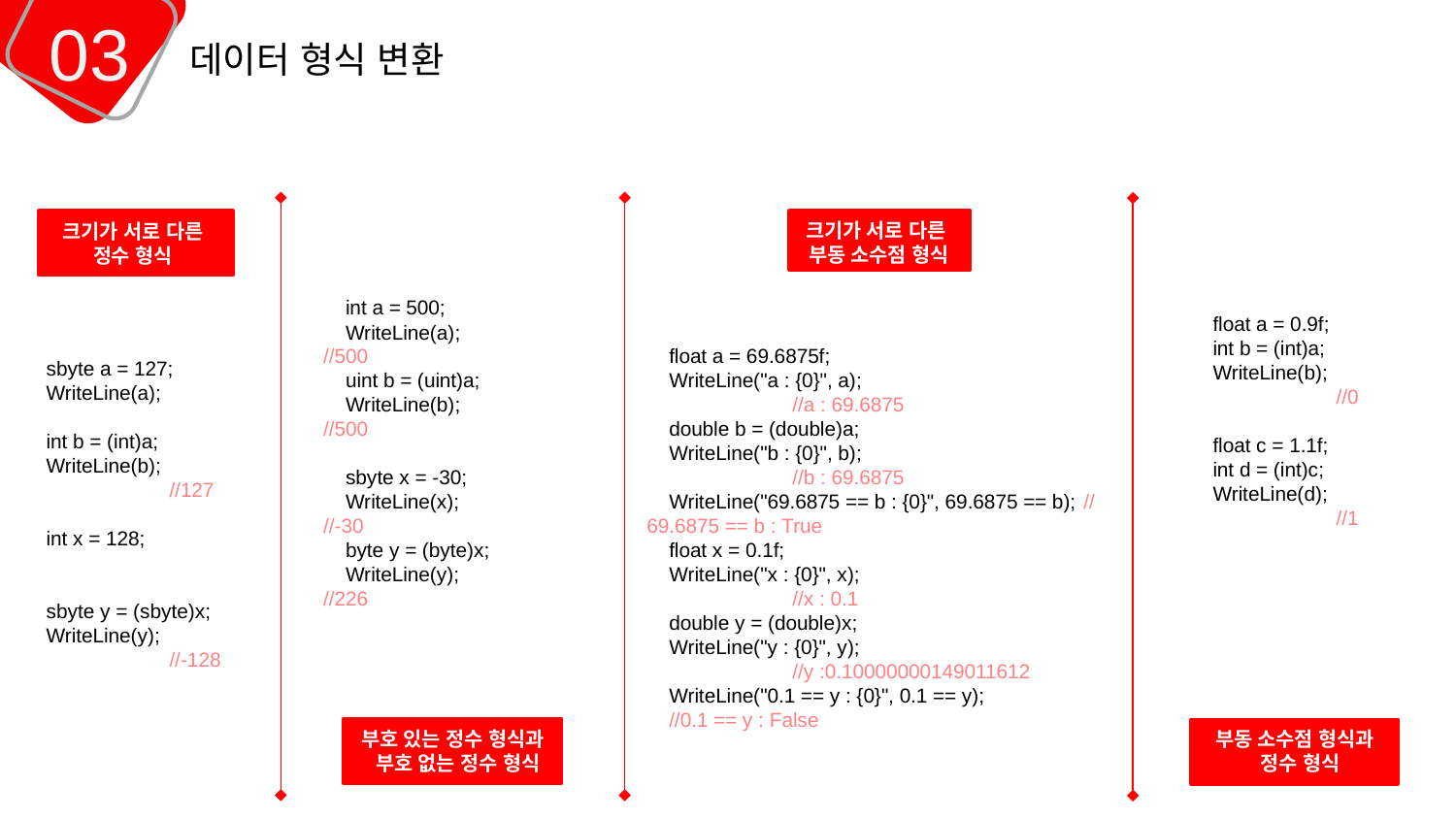

03
데이터 형식 변환

크기가 서로 다른
부동 소수점 형식
크기가 서로 다른
정수 형식
    int a = 500;
    WriteLine(a);		//500
    uint b = (uint)a;
    WriteLine(b);		//500

    sbyte x = -30;
    WriteLine(x);		//-30
    byte y = (byte)x;
    WriteLine(y);		//226
    float a = 0.9f;
    int b = (int)a;
    WriteLine(b);			//0

    float c = 1.1f;
    int d = (int)c;
    WriteLine(d);			//1
    float a = 69.6875f;
    WriteLine("a : {0}", a);
	//a : 69.6875
    double b = (double)a;
    WriteLine("b : {0}", b);
	//b : 69.6875
    WriteLine("69.6875 == b : {0}", 69.6875 == b);	//69.6875 == b : True
    float x = 0.1f;
    WriteLine("x : {0}", x);
	//x : 0.1
    double y = (double)x;
    WriteLine("y : {0}", y);
	//y :0.10000000149011612
    WriteLine("0.1 == y : {0}", 0.1 == y);
    //0.1 == y : False
    sbyte a = 127;
    WriteLine(a);

    int b = (int)a;
    WriteLine(b);		//127

    int x = 128;

    sbyte y = (sbyte)x;
    WriteLine(y);		//-128

부호 있는 정수 형식과
 부호 없는 정수 형식

부동 소수점 형식과
 정수 형식